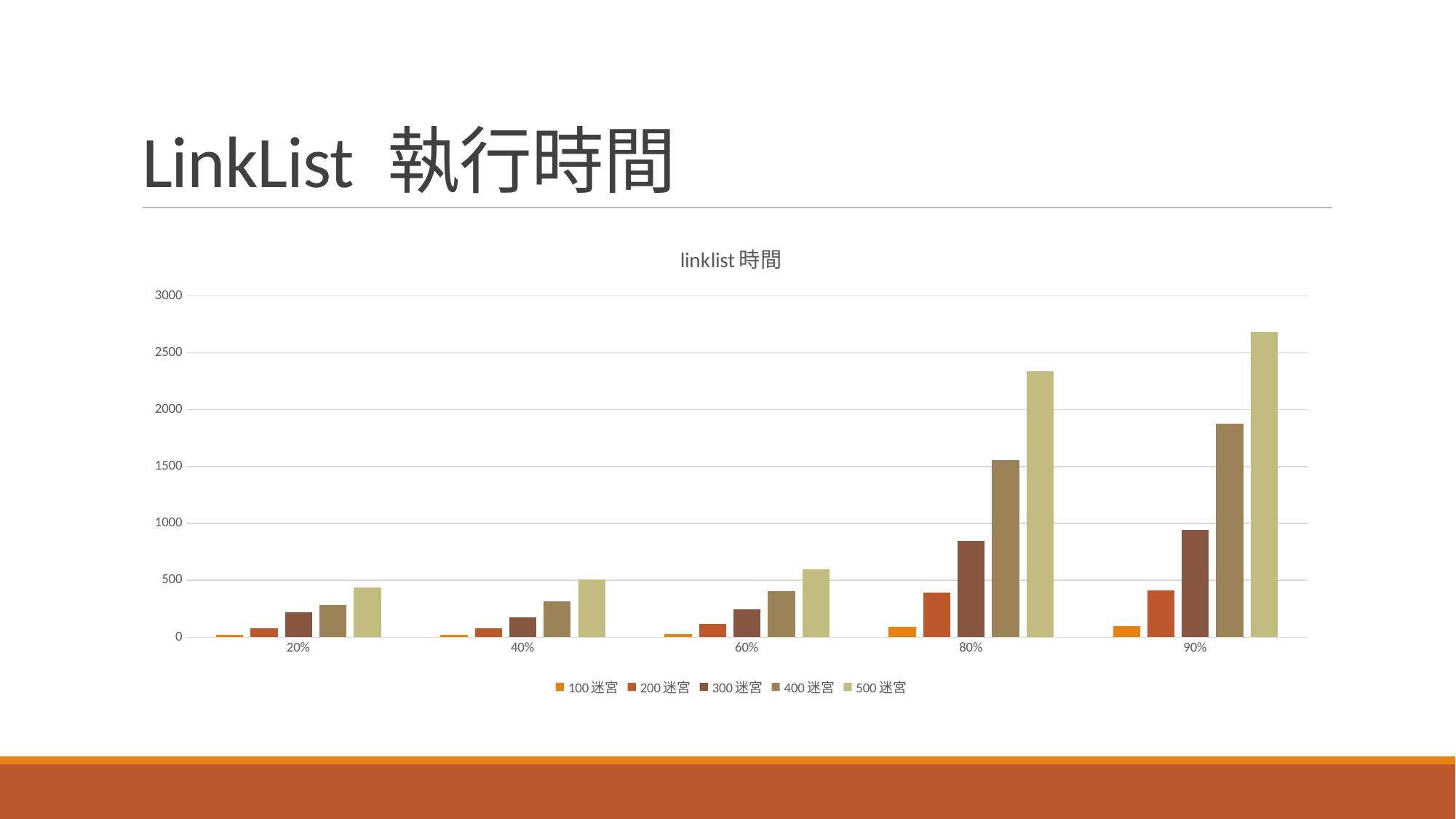

# LinkList 執行時間

### Chart: linklist時間

| Category | 100迷宮 | 200迷宮 | 300迷宮 | 400迷宮 | 500迷宮 |
|---|---|---|---|---|---|
| 0.2 | 20.0 | 77.0 | 222.0 | 282.0 | 439.0 |
| 0.4 | 24.0 | 81.0 | 178.0 | 319.0 | 508.0 |
| 0.6 | 26.0 | 117.0 | 244.0 | 407.0 | 599.0 |
| 0.8 | 94.0 | 391.0 | 844.0 | 1559.0 | 2336.0 |
| 0.9 | 97.0 | 413.0 | 940.0 | 1879.0 | 2683.0 |